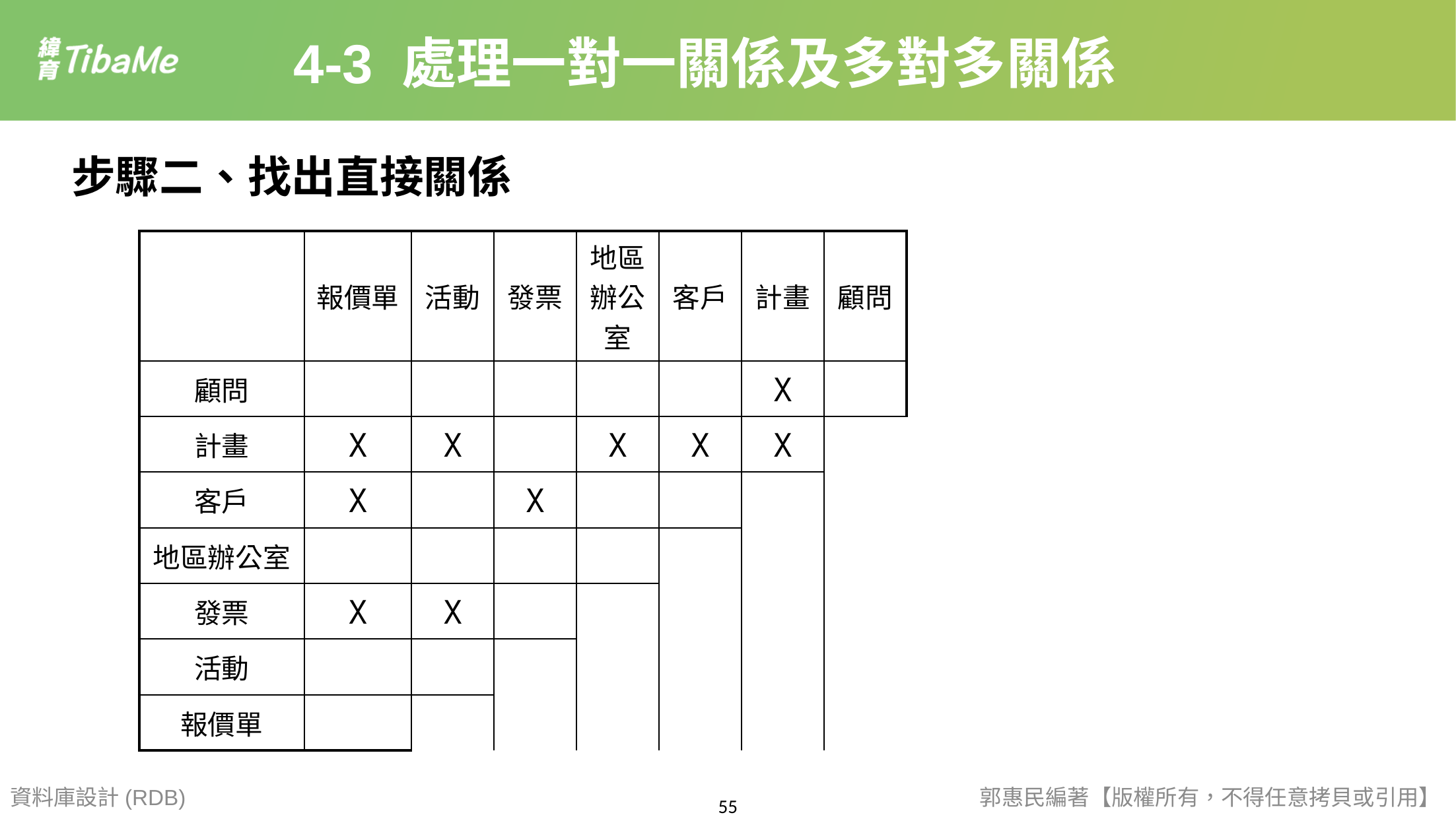

4-3 處理一對一關係及多對多關係
步驟二、找出直接關係
|  | 報價單 | 活動 | 發票 | 地區辦公室 | 客戶 | 計畫 | 顧問 |
| --- | --- | --- | --- | --- | --- | --- | --- |
| 顧問 |  |  |  |  |  | X |  |
| 計畫 | X | X |  | X | X | X |  |
| 客戶 | X |  | X |  |  |  |  |
| 地區辦公室 |  |  |  |  |  |  |  |
| 發票 | X | X |  |  |  |  |  |
| 活動 |  |  |  |  |  |  |  |
| 報價單 |  |  |  |  |  |  |  |
資料庫設計(RDB)
郭惠民編著【版權所有，不得任意拷貝或引用】